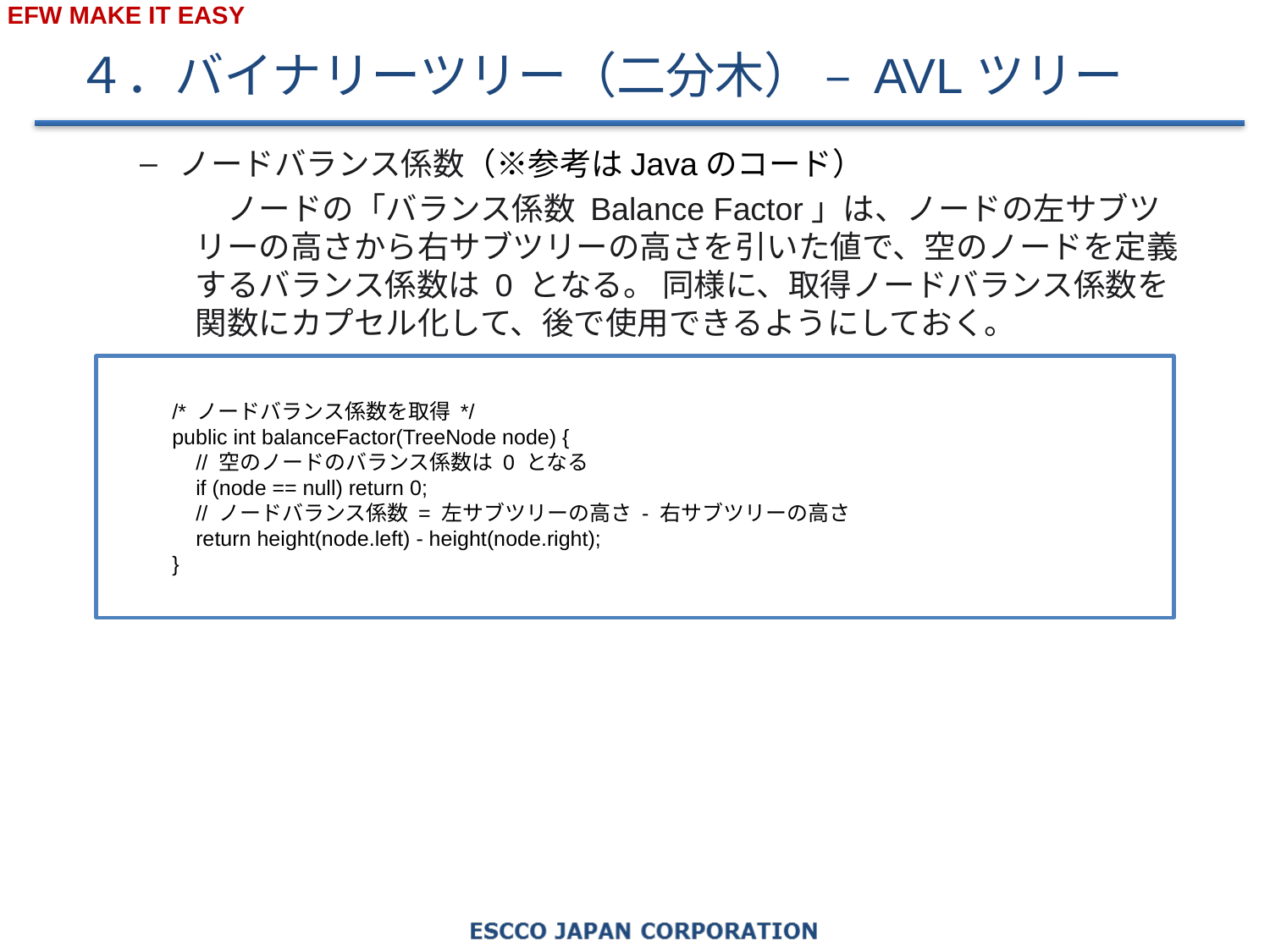

# ４．バイナリーツリー（二分木） – AVLツリー
ノードバランス係数（※参考はJavaのコード）
　ノードの「バランス係数 Balance Factor」は、ノードの左サブツリーの高さから右サブツリーの高さを引いた値で、空のノードを定義するバランス係数は 0 となる。 同様に、取得ノードバランス係数を関数にカプセル化して、後で使用できるようにしておく。
/* ノードバランス係数を取得 */
public int balanceFactor(TreeNode node) {
    // 空のノードのバランス係数は 0 となる
    if (node == null) return 0;
    // ノードバランス係数 = 左サブツリーの高さ - 右サブツリーの高さ
    return height(node.left) - height(node.right);
}